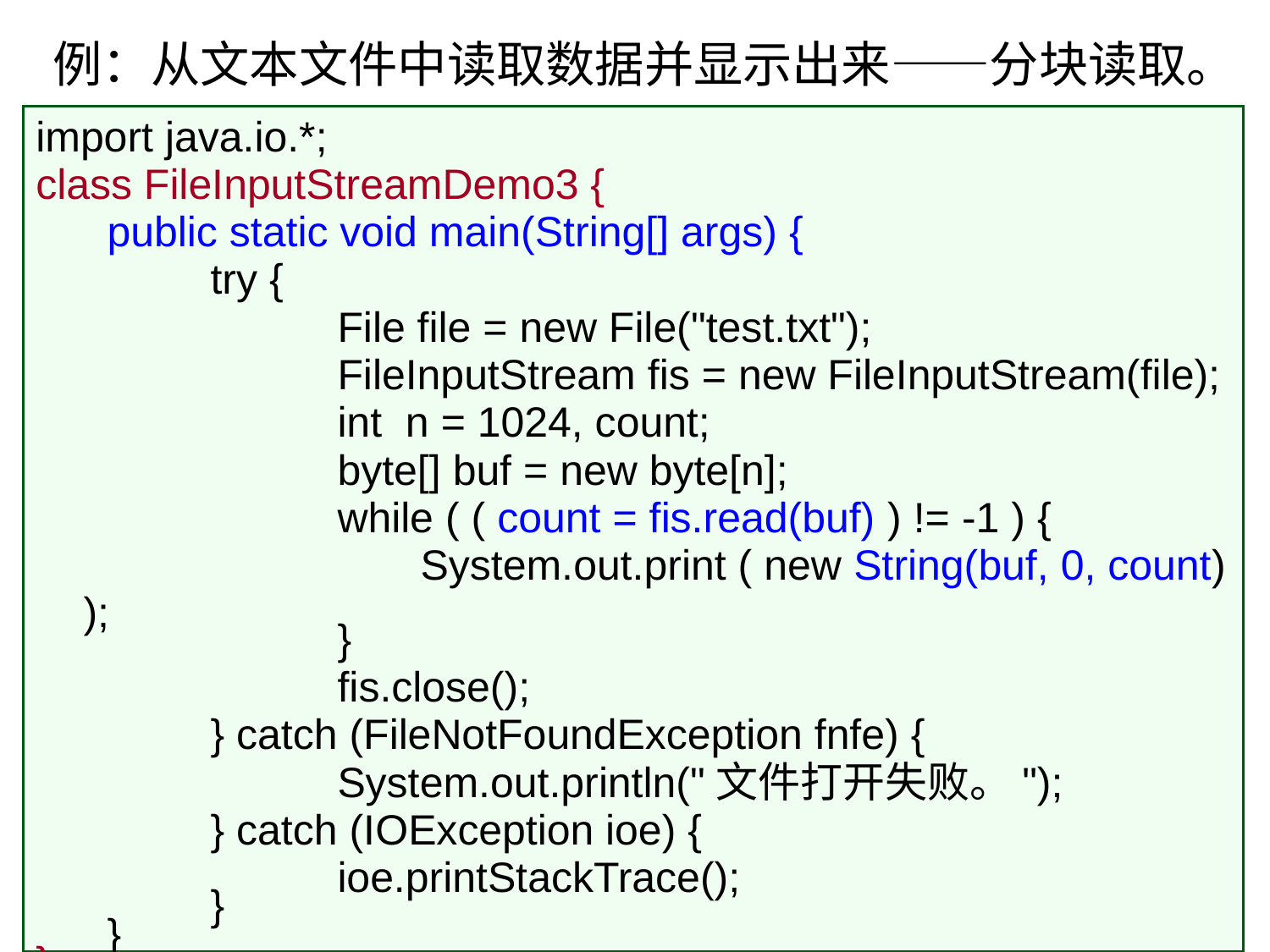

例：从文本文件中读取数据并显示出来——分块读取。
import java.io.*;
class FileInputStreamDemo3 {
	  public static void main(String[] args) {
	 	try {
			File file = new File("test.txt");
			FileInputStream fis = new FileInputStream(file);
			int  n = 1024, count;
			byte[] buf = new byte[n];
			while ( ( count = fis.read(buf) ) != -1 ) {
			       System.out.print ( new String(buf, 0, count) );
			}
			fis.close();
		} catch (FileNotFoundException fnfe) {
			System.out.println("文件打开失败。");
		} catch (IOException ioe) {
			ioe.printStackTrace();
		}
	  }
}